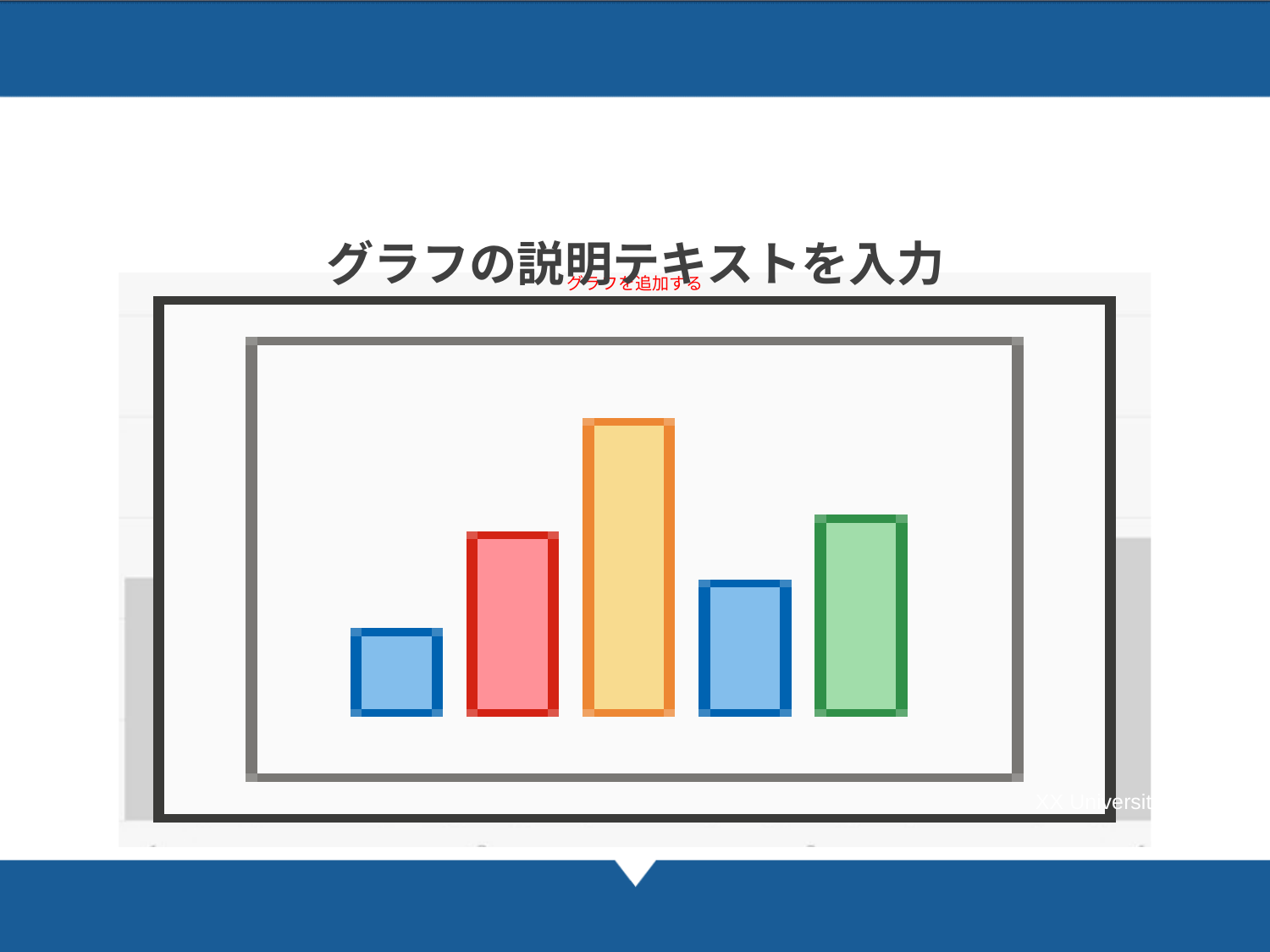

03 Reference Data
40
グラフの説明テキストを入力

XX University　Name